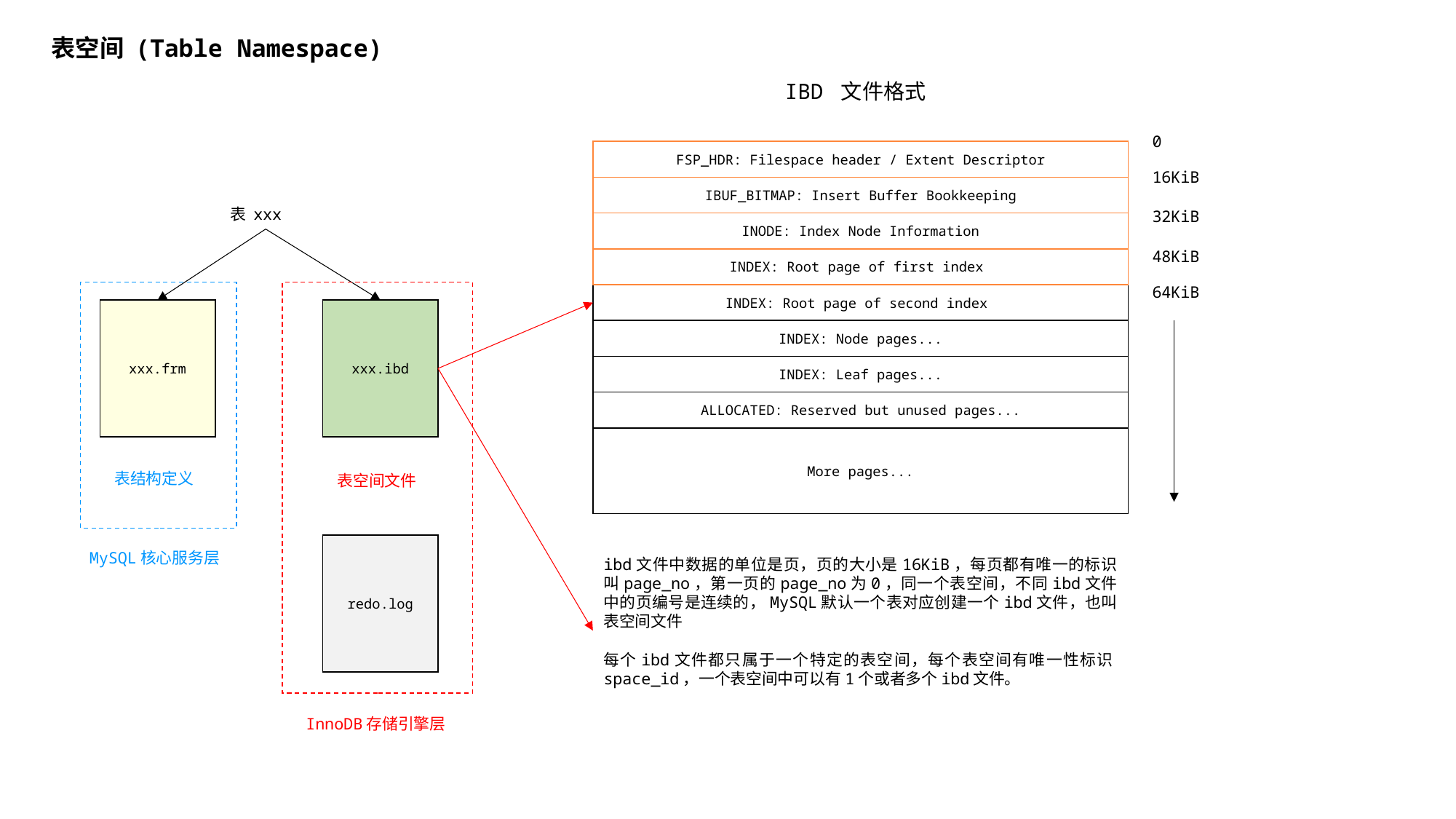

表空间 (Table Namespace)
IBD 文件格式
0
FSP_HDR: Filespace header / Extent Descriptor
IBUF_BITMAP: Insert Buffer Bookkeeping
INODE: Index Node Information
INDEX: Root page of first index
INDEX: Root page of second index
INDEX: Node pages...
INDEX: Leaf pages...
ALLOCATED: Reserved but unused pages...
More pages...
16KiB
32KiB
48KiB
64KiB
表 xxx

xxx.frm
xxx.ibd
表结构定义
表空间文件
redo.log
MySQL核心服务层
ibd文件中数据的单位是页，页的大小是16KiB，每页都有唯一的标识叫page_no，第一页的page_no为0，同一个表空间，不同ibd文件中的页编号是连续的，MySQL默认一个表对应创建一个ibd文件，也叫表空间文件

每个ibd文件都只属于一个特定的表空间，每个表空间有唯一性标识space_id，一个表空间中可以有1个或者多个ibd文件。

InnoDB存储引擎层